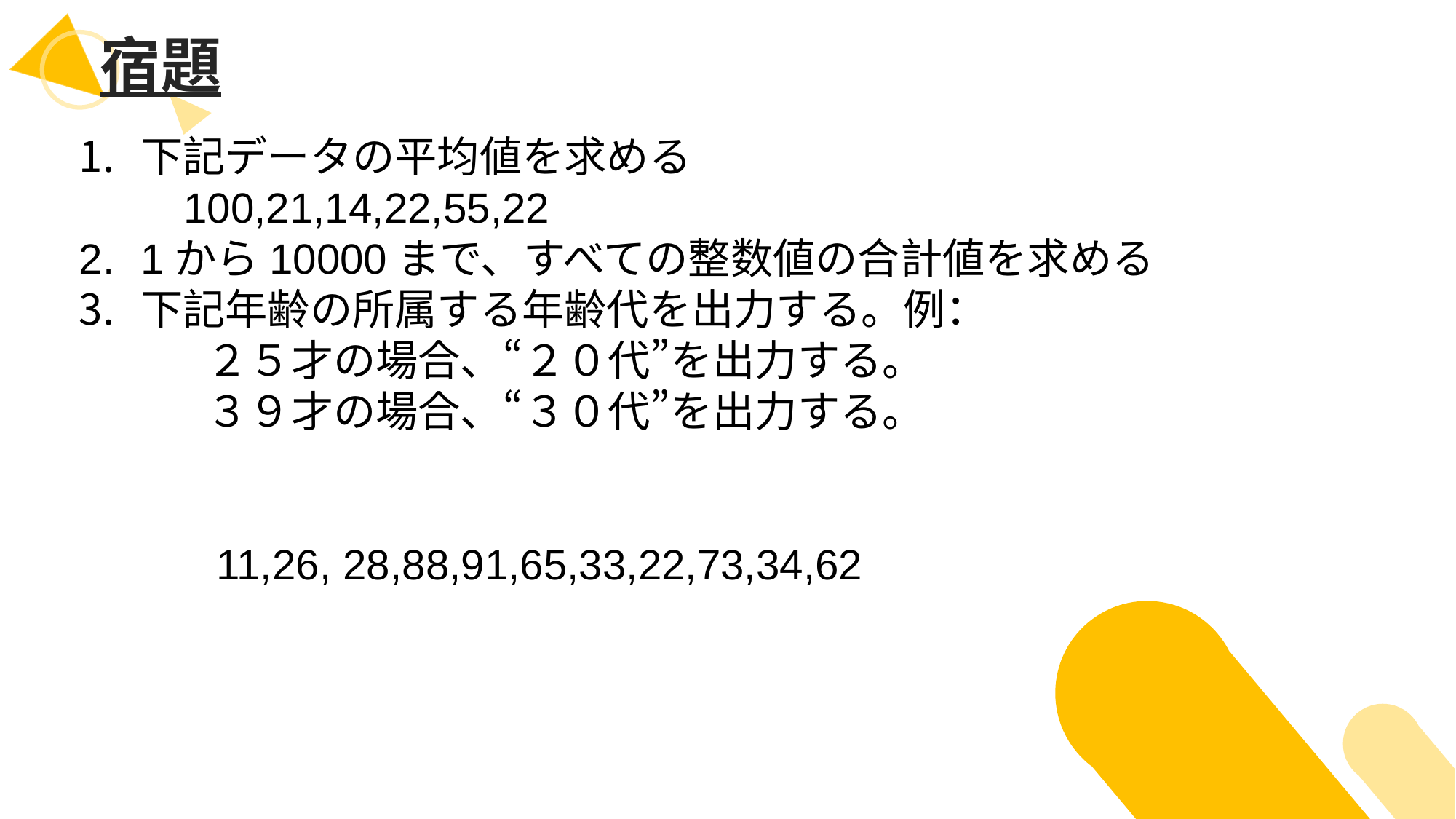

宿題

下記データの平均値を求める
　　 100,21,14,22,55,22
1から10000まで、すべての整数値の合計値を求める
下記年齢の所属する年齢代を出力する。例：
　　　２５才の場合、“２０代”を出力する。
　　　３９才の場合、“３０代”を出力する。

　　　11,26, 28,88,91,65,33,22,73,34,62